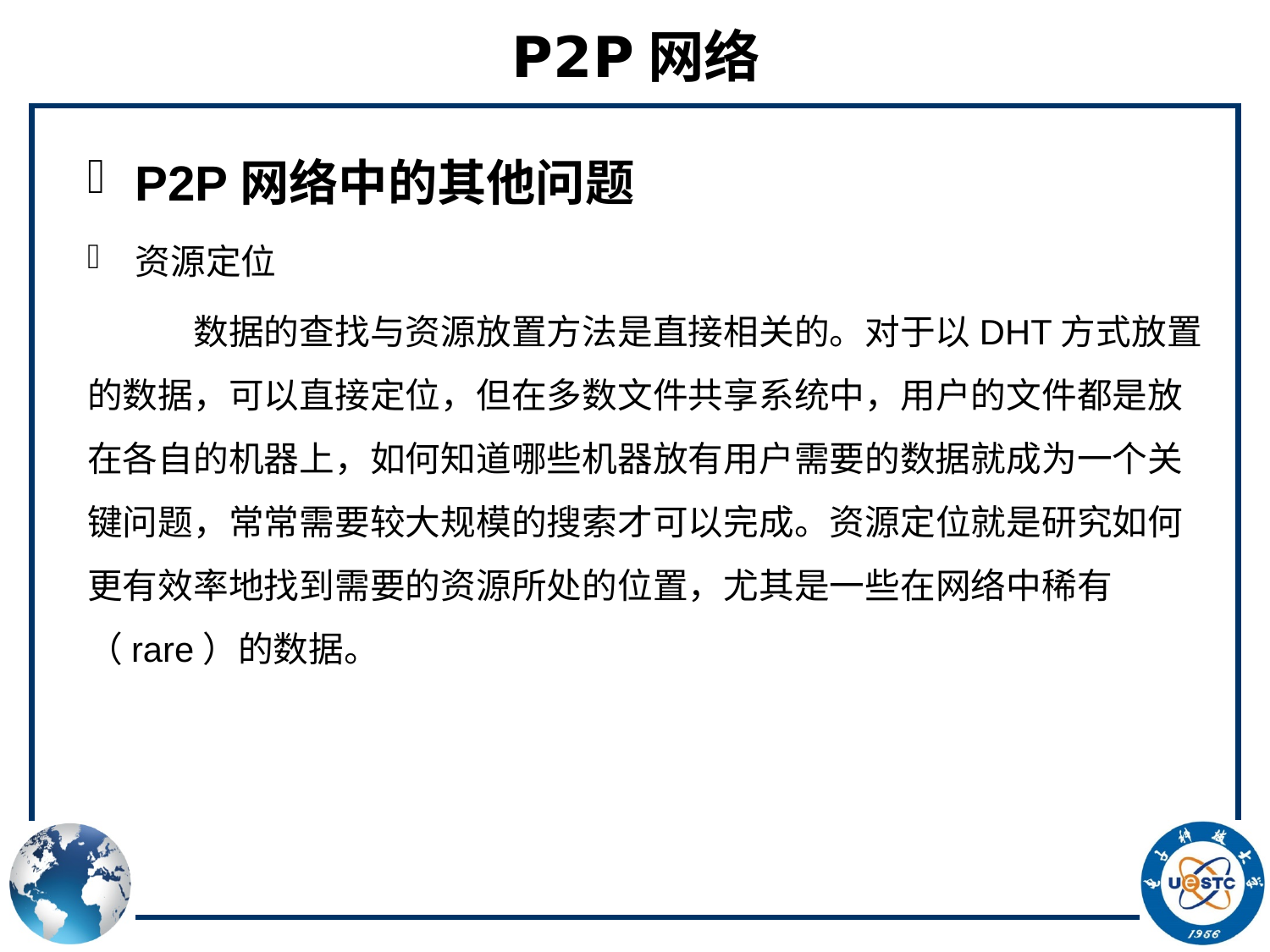

# P2P网络
P2P网络中的其他问题
资源定位
　　　数据的查找与资源放置方法是直接相关的。对于以DHT方式放置的数据，可以直接定位，但在多数文件共享系统中，用户的文件都是放在各自的机器上，如何知道哪些机器放有用户需要的数据就成为一个关键问题，常常需要较大规模的搜索才可以完成。资源定位就是研究如何更有效率地找到需要的资源所处的位置，尤其是一些在网络中稀有（rare）的数据。